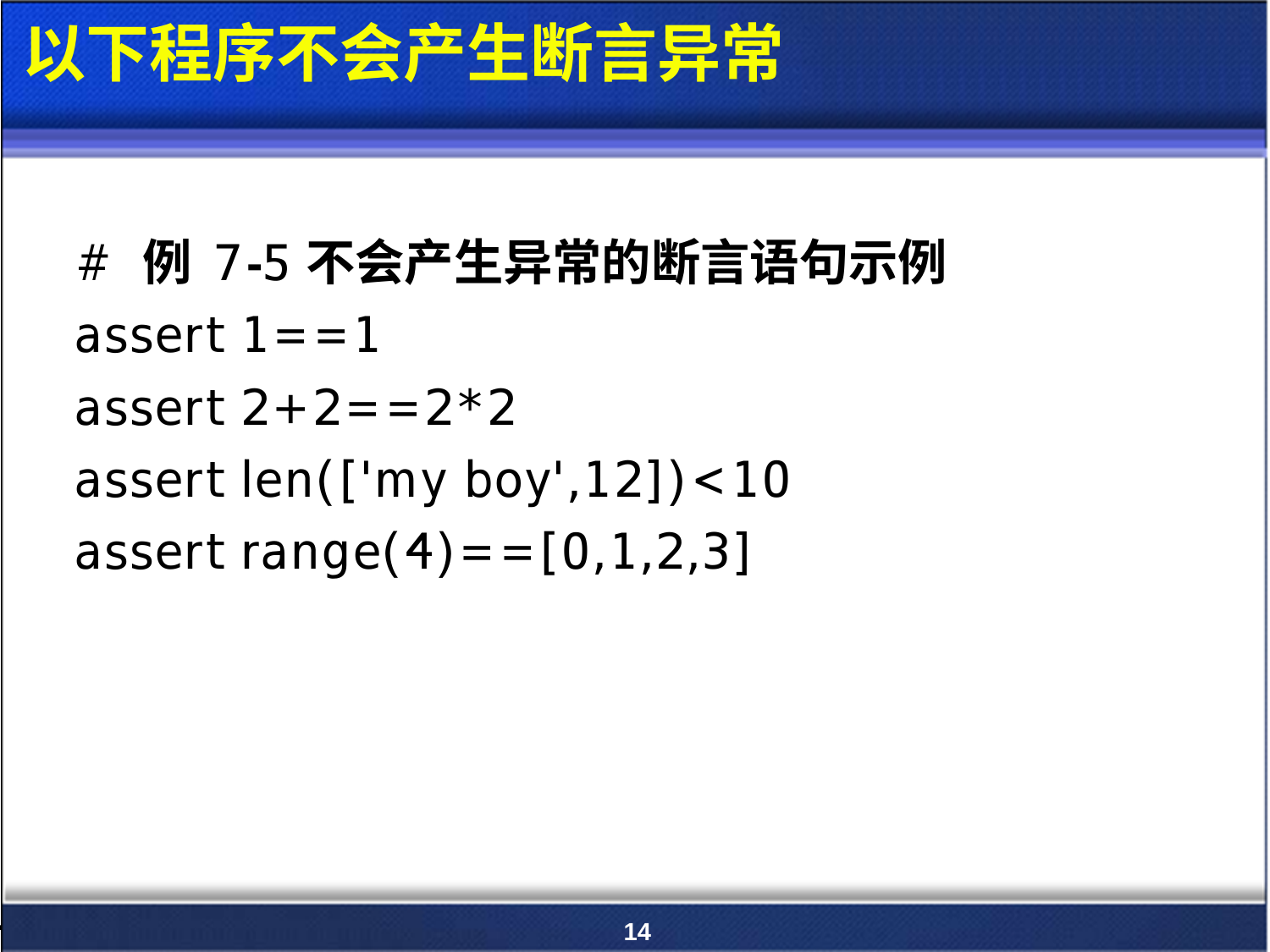

# 以下程序不会产生断言异常
# 例 7‑5不会产生异常的断言语句示例
assert 1==1
assert 2+2==2*2
assert len(['my boy',12])<10
assert range(4)==[0,1,2,3]

14